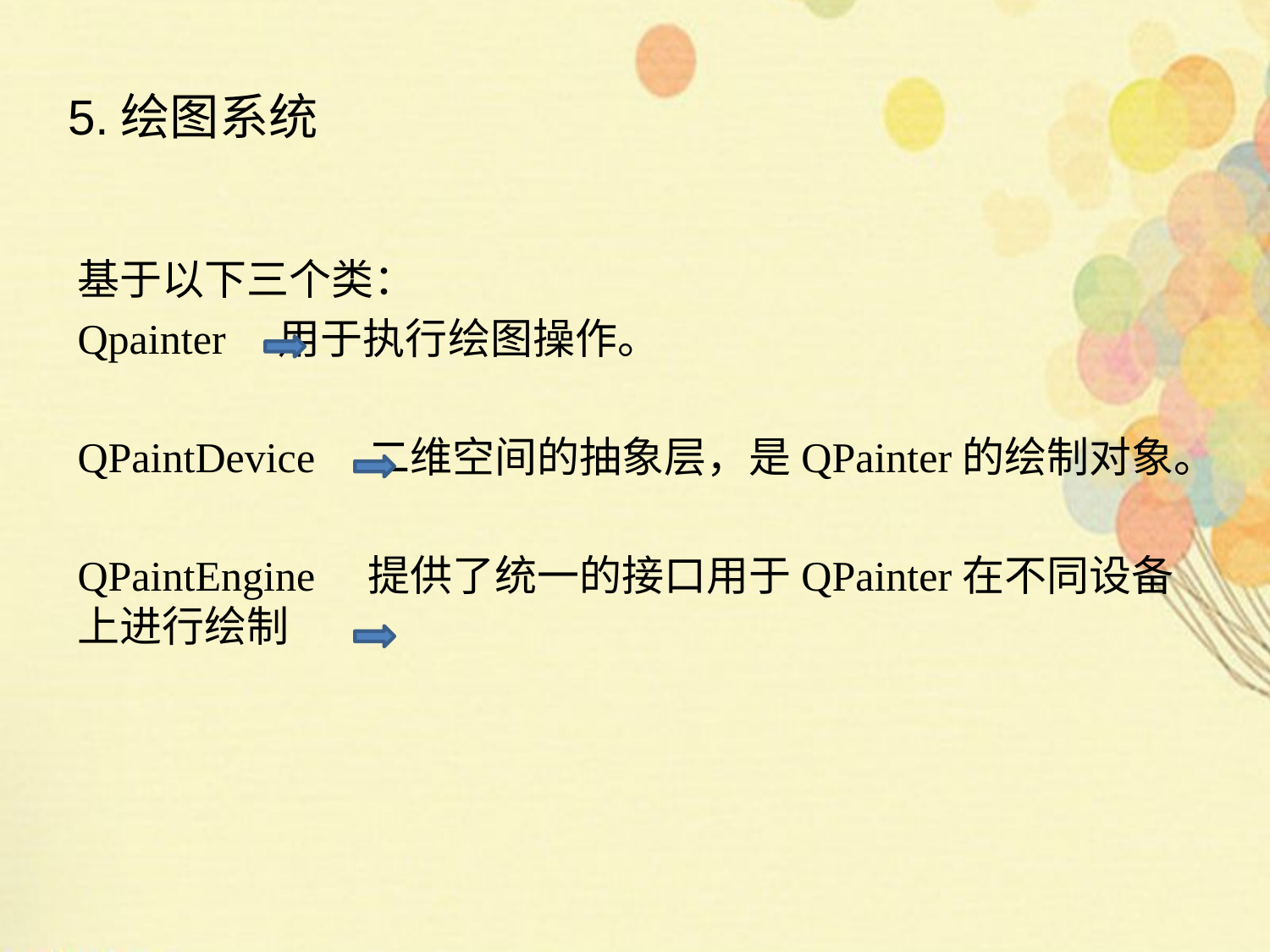

# 5.绘图系统
基于以下三个类：
Qpainter    用于执行绘图操作。

QPaintDevice    二维空间的抽象层，是QPainter的绘制对象。

QPaintEngine    提供了统一的接口用于QPainter在不同设备上进行绘制